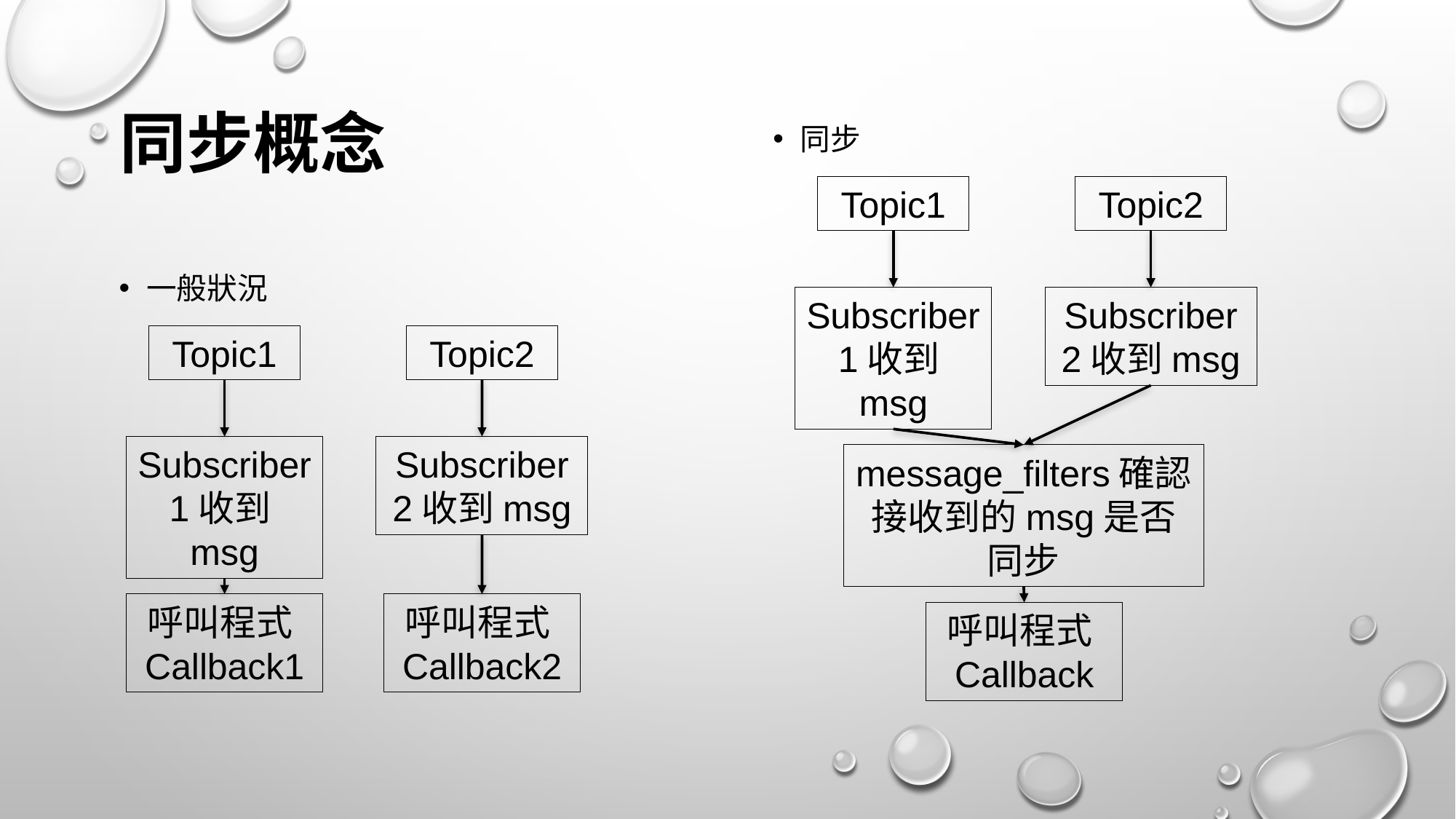

# 同步概念
同步
Topic2
Topic1
一般狀況
Subscriber1收到msg
Subscriber2收到msg
Topic2
Topic1
Subscriber1收到msg
Subscriber2收到msg
message_filters確認接收到的msg是否同步
呼叫程式Callback1
呼叫程式Callback2
呼叫程式Callback